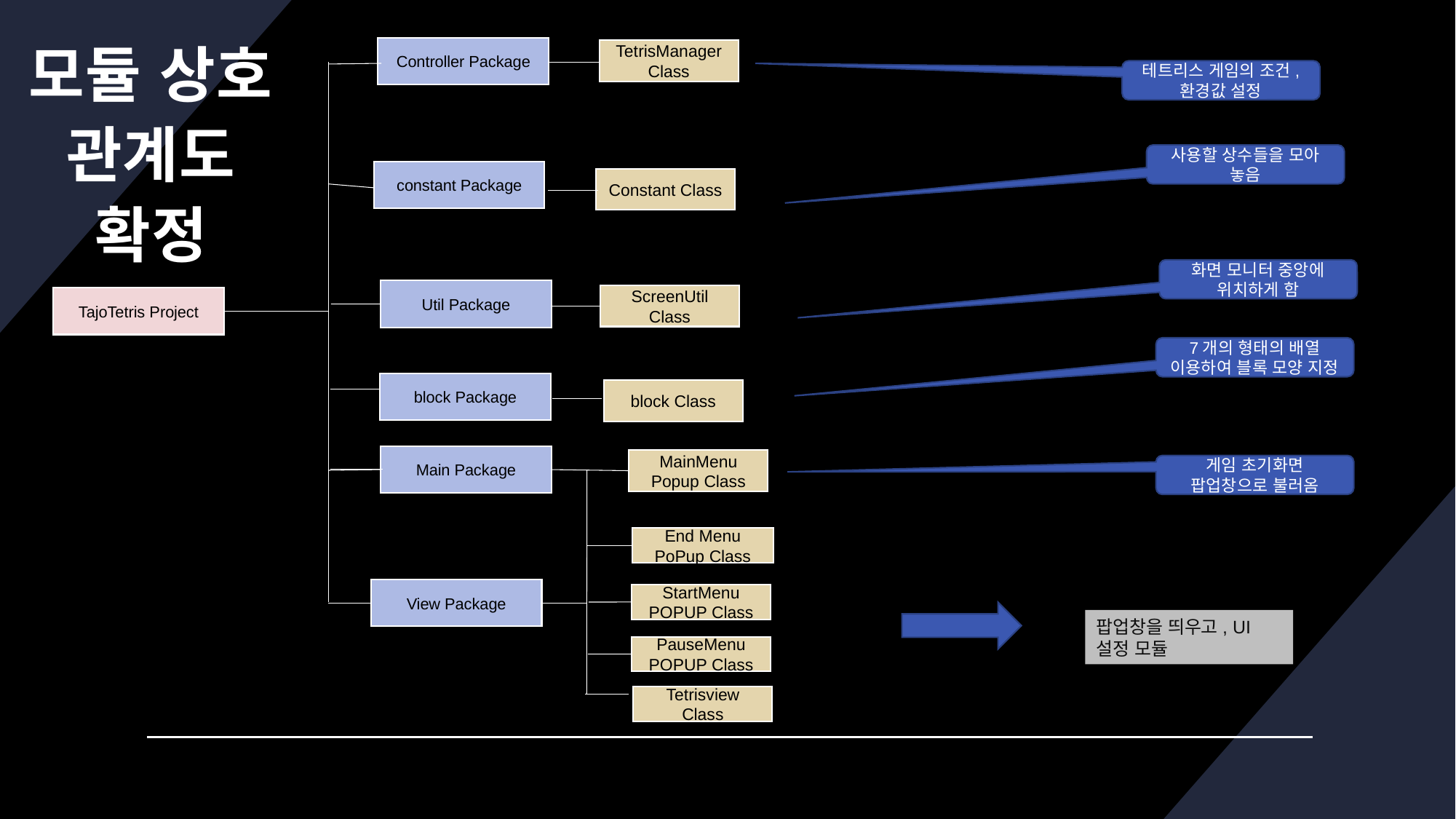

# 모듈 상호 관계도 확정
Controller Package
TetrisManagerClass
테트리스 게임의 조건, 환경값 설정
사용할 상수들을 모아 놓음
constant Package
Constant Class
화면 모니터 중앙에 위치하게 함
Util Package
ScreenUtil Class
TajoTetris Project
7개의 형태의 배열 이용하여 블록 모양 지정
block Package
block Class
Main Package
MainMenu Popup Class
게임 초기화면 팝업창으로 불러옴
End Menu PoPup Class
View Package
StartMenu POPUP Class

팝업창을 띄우고, UI 설정 모듈
PauseMenu POPUP Class
Tetrisview Class